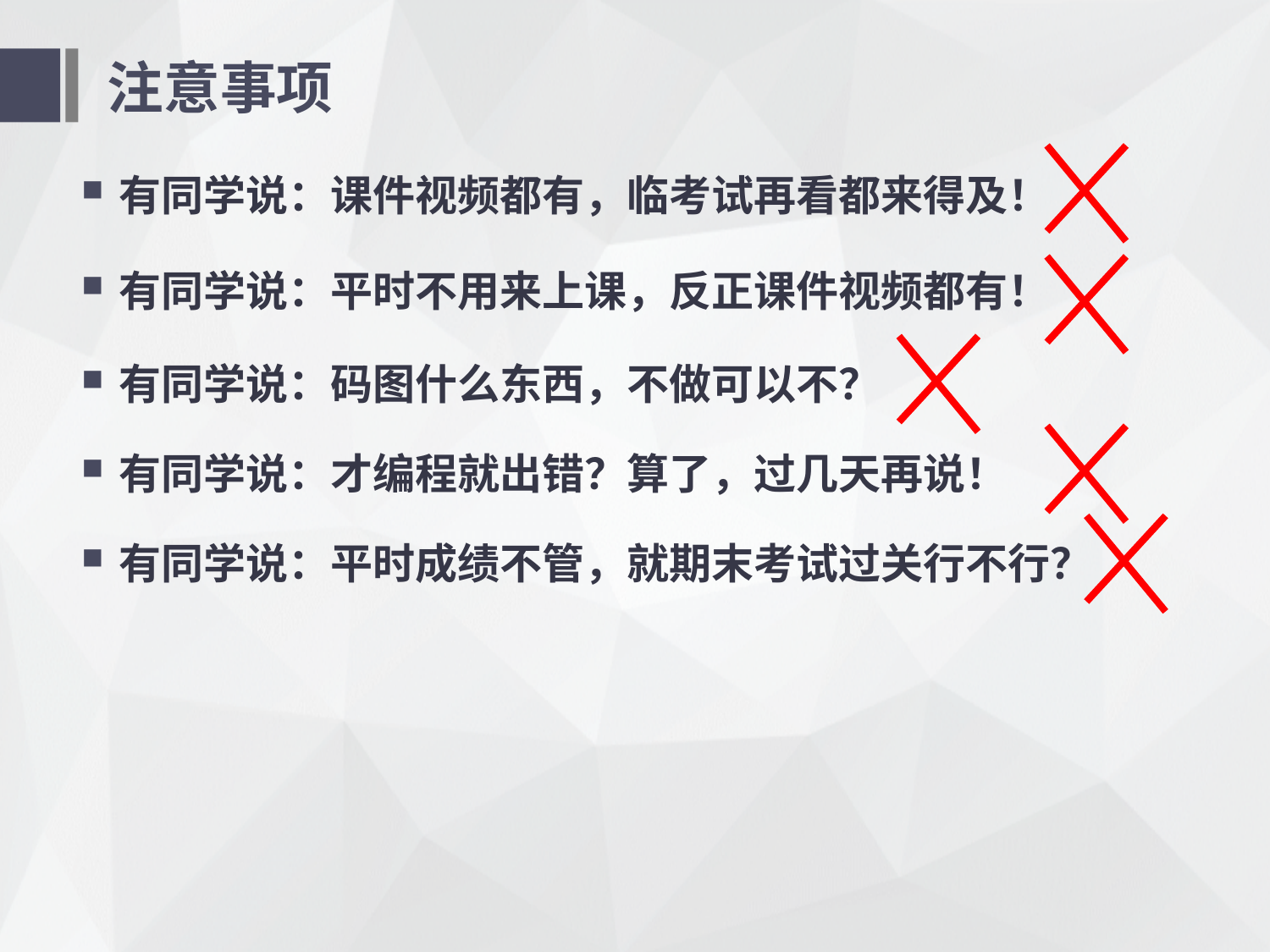

# 注意事项
有同学说：课件视频都有，临考试再看都来得及！
有同学说：平时不用来上课，反正课件视频都有！
有同学说：码图什么东西，不做可以不？
有同学说：才编程就出错？算了，过几天再说！
有同学说：平时成绩不管，就期末考试过关行不行？